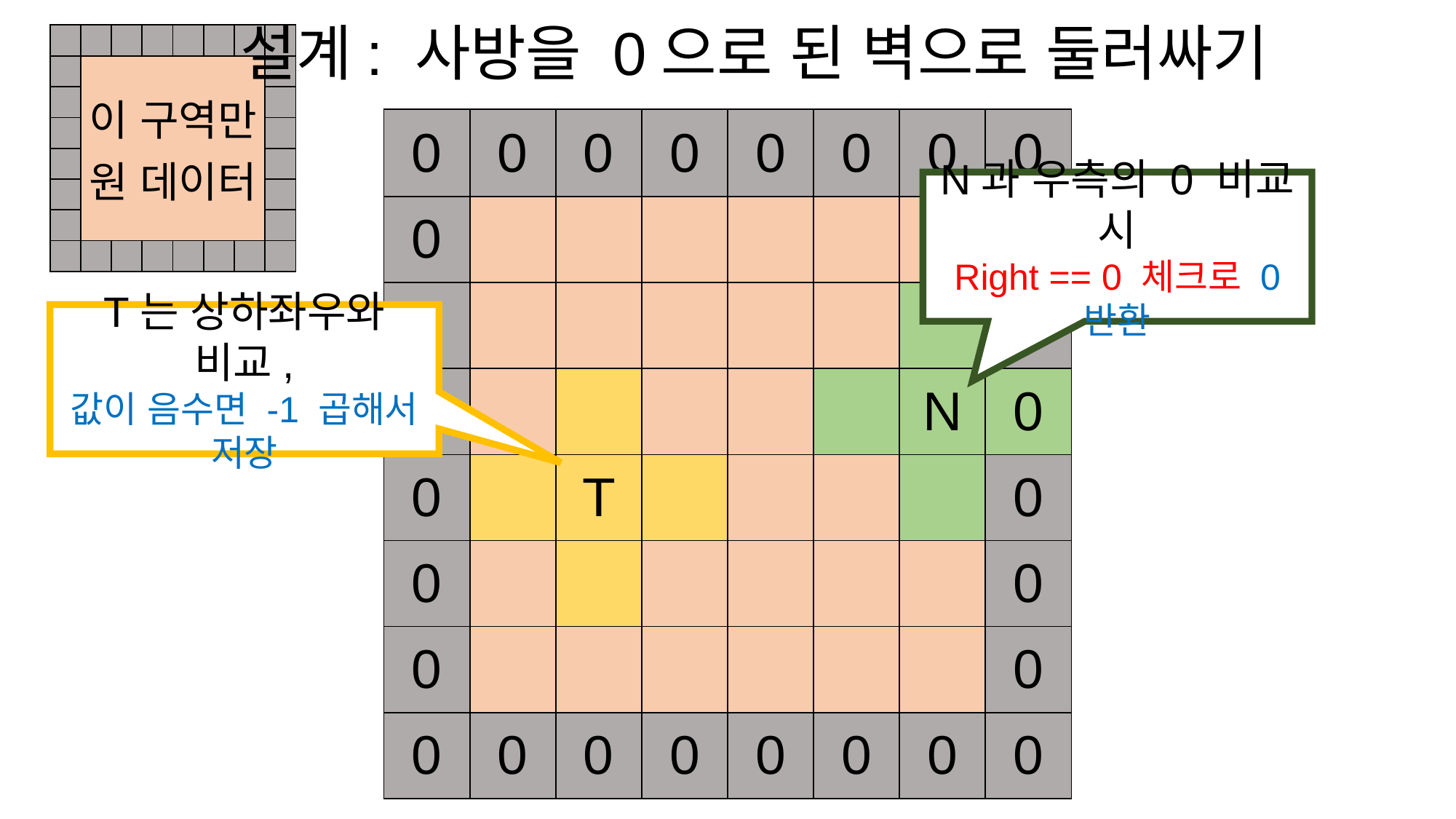

설계: 사방을 0으로 된 벽으로 둘러싸기
|  |  |  |  |  |  |  |  |
| --- | --- | --- | --- | --- | --- | --- | --- |
|  | 이 구역만 원 데이터 |  |  |  |  |  |  |
|  |  |  |  |  |  |  |  |
|  |  |  |  |  |  |  |  |
|  |  |  |  |  |  |  |  |
|  |  |  |  |  |  |  |  |
|  |  |  |  |  |  |  |  |
|  |  |  |  |  |  |  |  |
| 0 | 0 | 0 | 0 | 0 | 0 | 0 | 0 |
| --- | --- | --- | --- | --- | --- | --- | --- |
| 0 |  |  |  |  |  |  | 0 |
| 0 |  |  |  |  |  |  | 0 |
| 0 |  |  |  |  |  | N | 0 |
| 0 |  | T |  |  |  |  | 0 |
| 0 |  |  |  |  |  |  | 0 |
| 0 |  |  |  |  |  |  | 0 |
| 0 | 0 | 0 | 0 | 0 | 0 | 0 | 0 |
N과 우측의 0 비교 시
Right == 0 체크로 0 반환
T는 상하좌우와 비교,
값이 음수면 -1 곱해서 저장